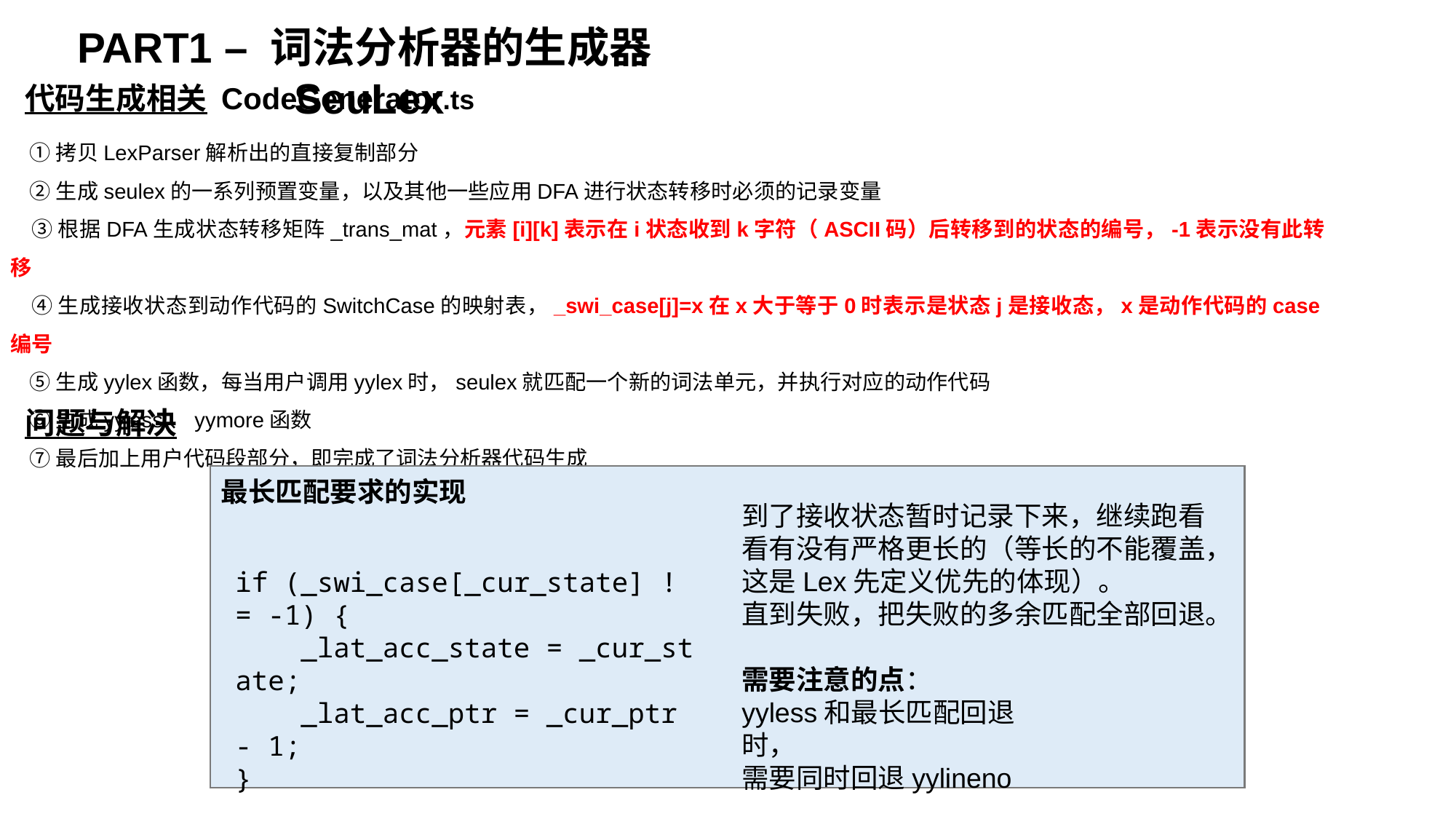

PART1 – 词法分析器的生成器SeuLex
代码生成相关 CodeGenerator.ts
    ①拷贝LexParser解析出的直接复制部分
    ②生成seulex的一系列预置变量，以及其他一些应用DFA进行状态转移时必须的记录变量
    ③根据DFA生成状态转移矩阵_trans_mat，元素[i][k]表示在i状态收到k字符（ASCII码）后转移到的状态的编号，-1表示没有此转移
    ④生成接收状态到动作代码的SwitchCase的映射表，_swi_case[j]=x在x大于等于0时表示是状态j是接收态，x是动作代码的case编号
    ⑤生成yylex函数，每当用户调用yylex时，seulex就匹配一个新的词法单元，并执行对应的动作代码
    ⑥生成yyless、yymore函数
    ⑦最后加上用户代码段部分，即完成了词法分析器代码生成
问题与解决

最长匹配要求的实现
到了接收状态暂时记录下来，继续跑看看有没有严格更长的（等长的不能覆盖，这是Lex先定义优先的体现）。
直到失败，把失败的多余匹配全部回退。
if (_swi_case[_cur_state] != -1) {
    _lat_acc_state = _cur_state;
    _lat_acc_ptr = _cur_ptr - 1;
}
需要注意的点：
yyless和最长匹配回退时，
需要同时回退yylineno